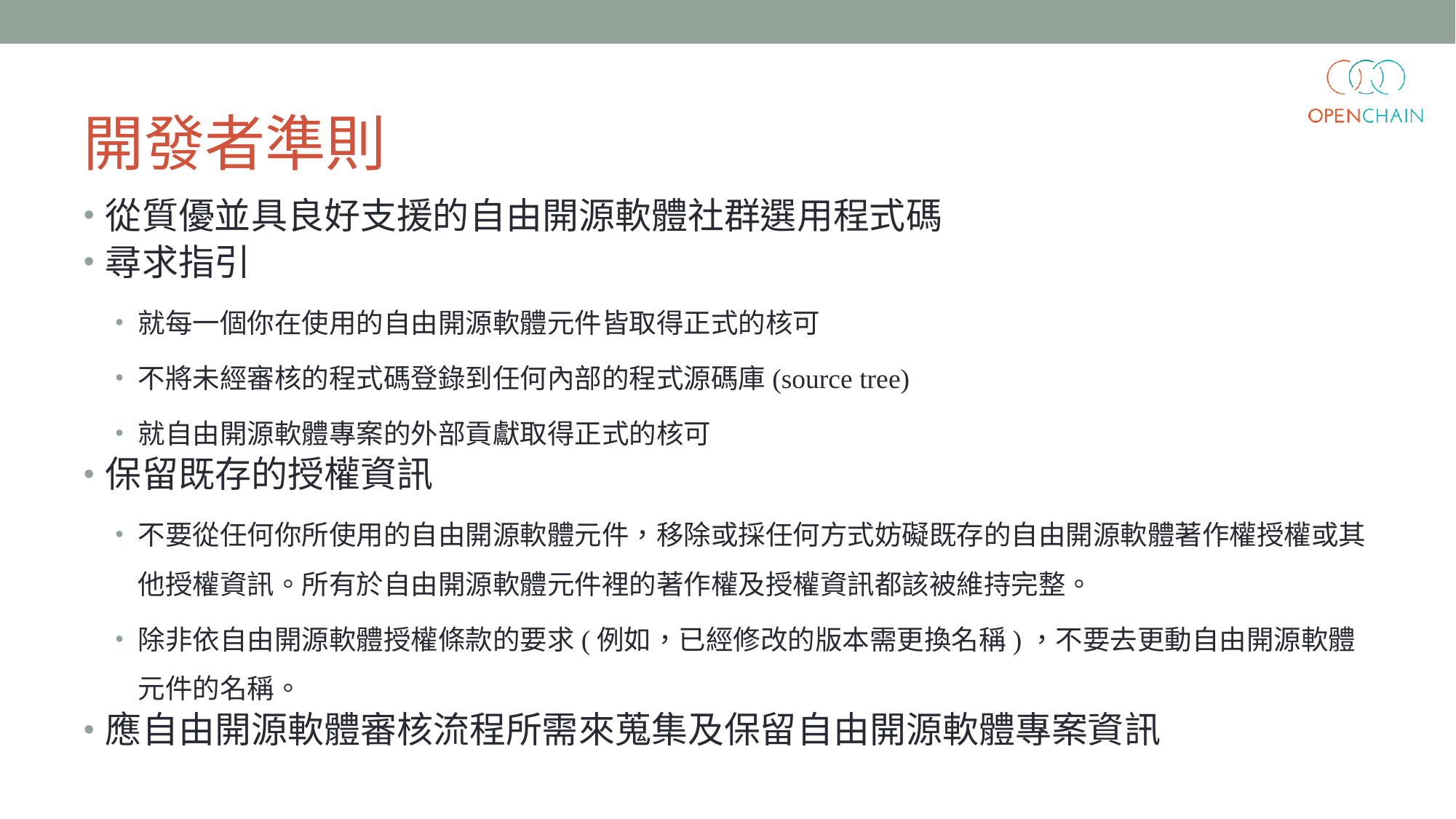

# 開發者準則
從質優並具良好支援的自由開源軟體社群選用程式碼
尋求指引
就每一個你在使用的自由開源軟體元件皆取得正式的核可
不將未經審核的程式碼登錄到任何內部的程式源碼庫(source tree)
就自由開源軟體專案的外部貢獻取得正式的核可
保留既存的授權資訊
不要從任何你所使用的自由開源軟體元件，移除或採任何方式妨礙既存的自由開源軟體著作權授權或其他授權資訊。所有於自由開源軟體元件裡的著作權及授權資訊都該被維持完整。
除非依自由開源軟體授權條款的要求(例如，已經修改的版本需更換名稱)，不要去更動自由開源軟體元件的名稱。
應自由開源軟體審核流程所需來蒐集及保留自由開源軟體專案資訊